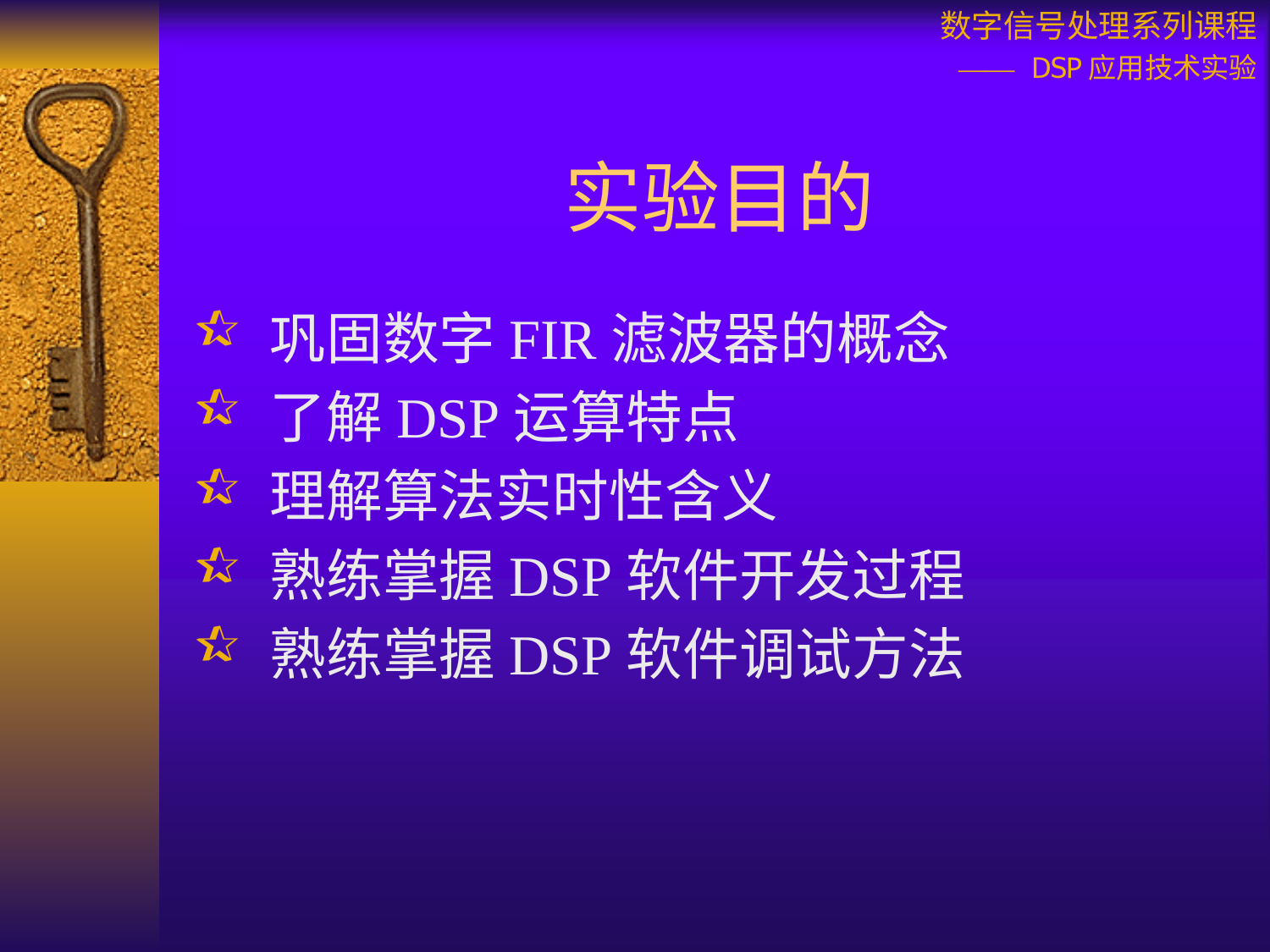

# 实验目的
 巩固数字FIR滤波器的概念
 了解DSP运算特点
 理解算法实时性含义
 熟练掌握DSP软件开发过程
 熟练掌握DSP软件调试方法